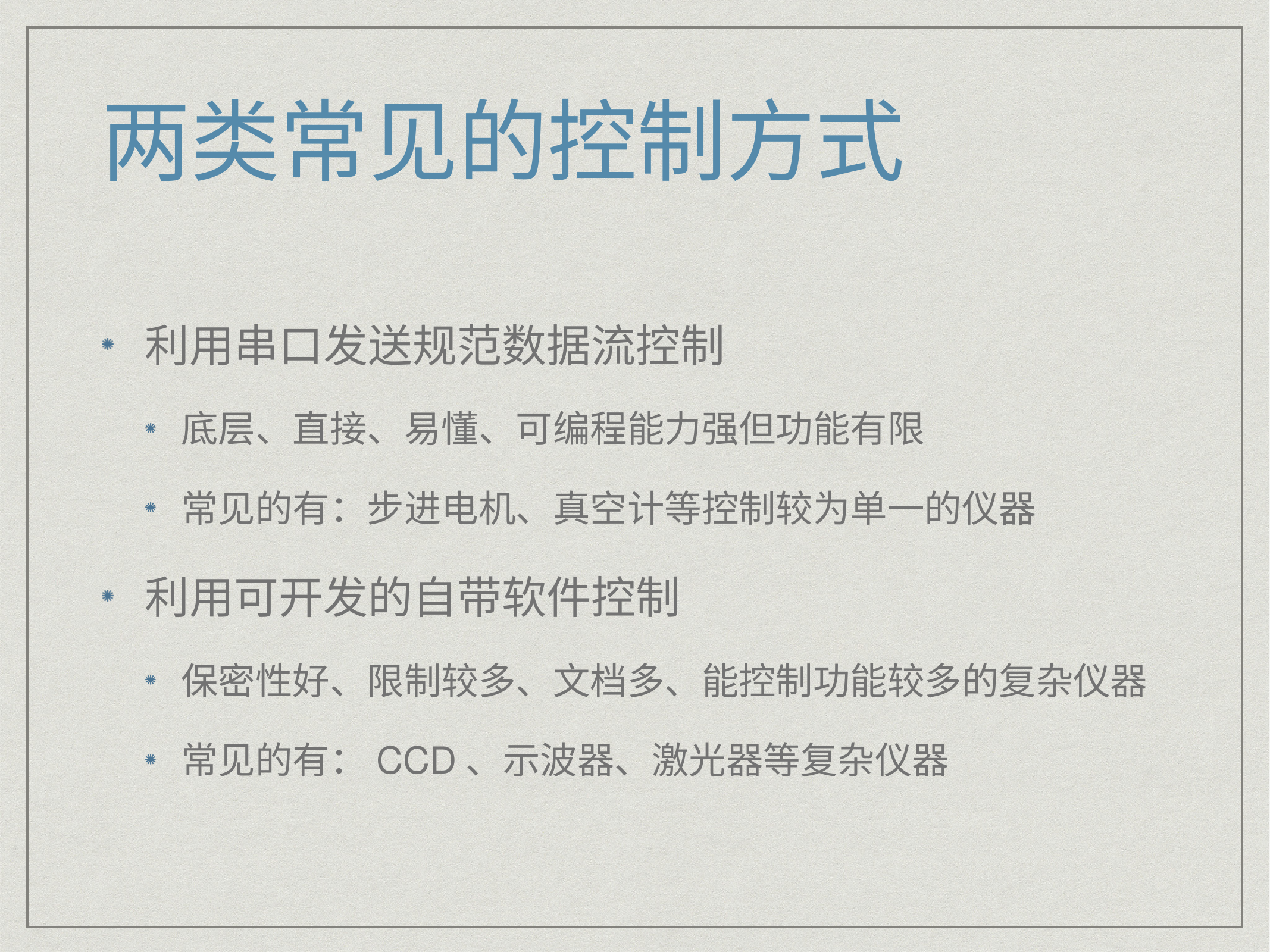

# 两类常见的控制方式
利用串口发送规范数据流控制
底层、直接、易懂、可编程能力强但功能有限
常见的有：步进电机、真空计等控制较为单一的仪器
利用可开发的自带软件控制
保密性好、限制较多、文档多、能控制功能较多的复杂仪器
常见的有：CCD、示波器、激光器等复杂仪器